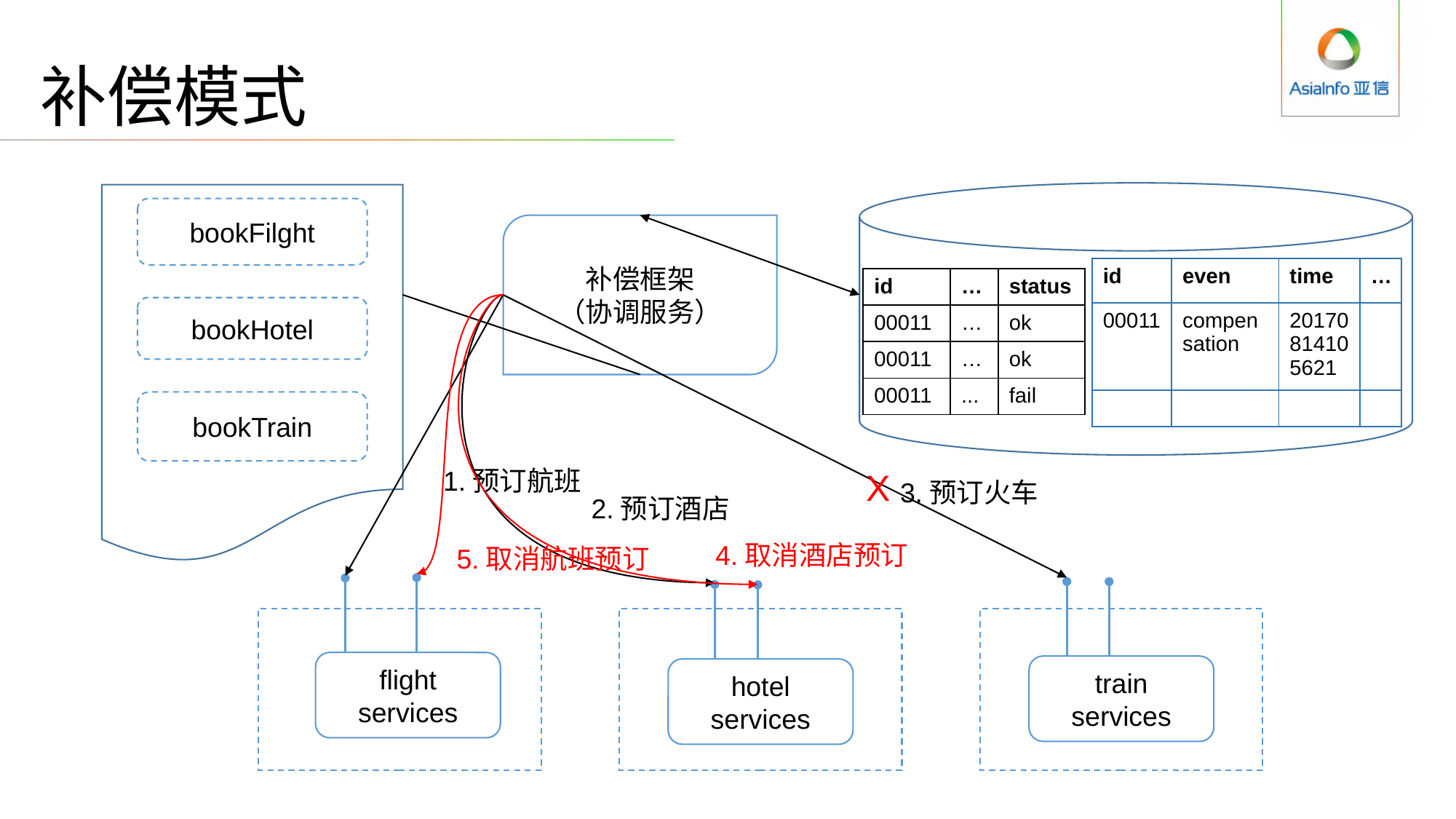

# 补偿模式

bookFilght
补偿框架
（协调服务）
| id | even | time | … |
| --- | --- | --- | --- |
| 00011 | compensation | 20170814105621 |  |
|  |  |  |  |
| id | … | status |
| --- | --- | --- |
| 00011 | … | ok |
| 00011 | … | ok |
| 00011 | ... | fail |
bookHotel
bookTrain
1.预订航班
X
3.预订火车
2.预订酒店
4.取消酒店预订
5.取消航班预订

flight
services
train
services
hotel
services